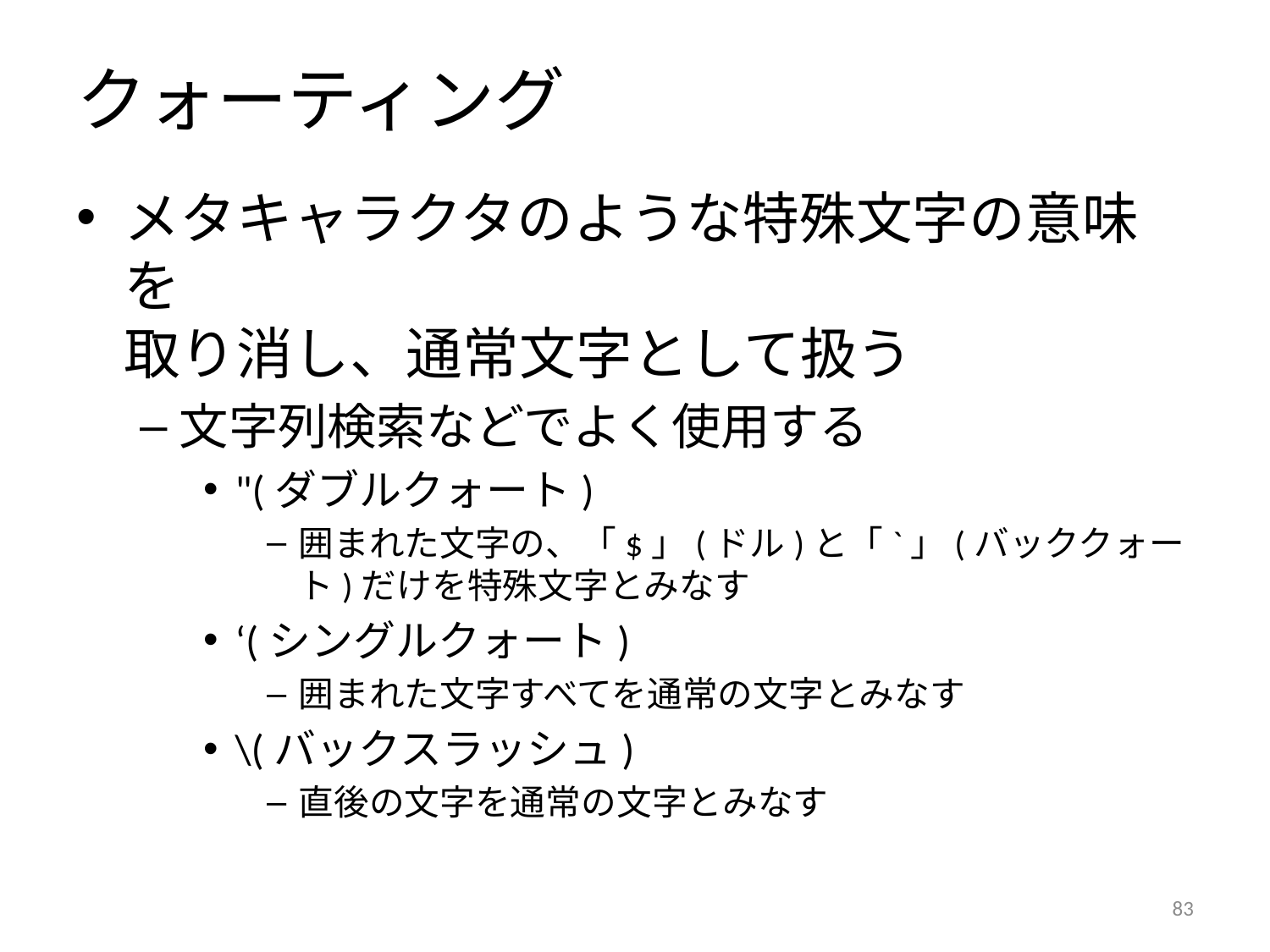

# クォーティング
メタキャラクタのような特殊文字の意味を
取り消し、通常文字として扱う
文字列検索などでよく使用する
"(ダブルクォート)
囲まれた文字の、「$」(ドル)と「`」(バッククォート)だけを特殊文字とみなす
‘(シングルクォート)
囲まれた文字すべてを通常の文字とみなす
\(バックスラッシュ)
直後の文字を通常の文字とみなす
83